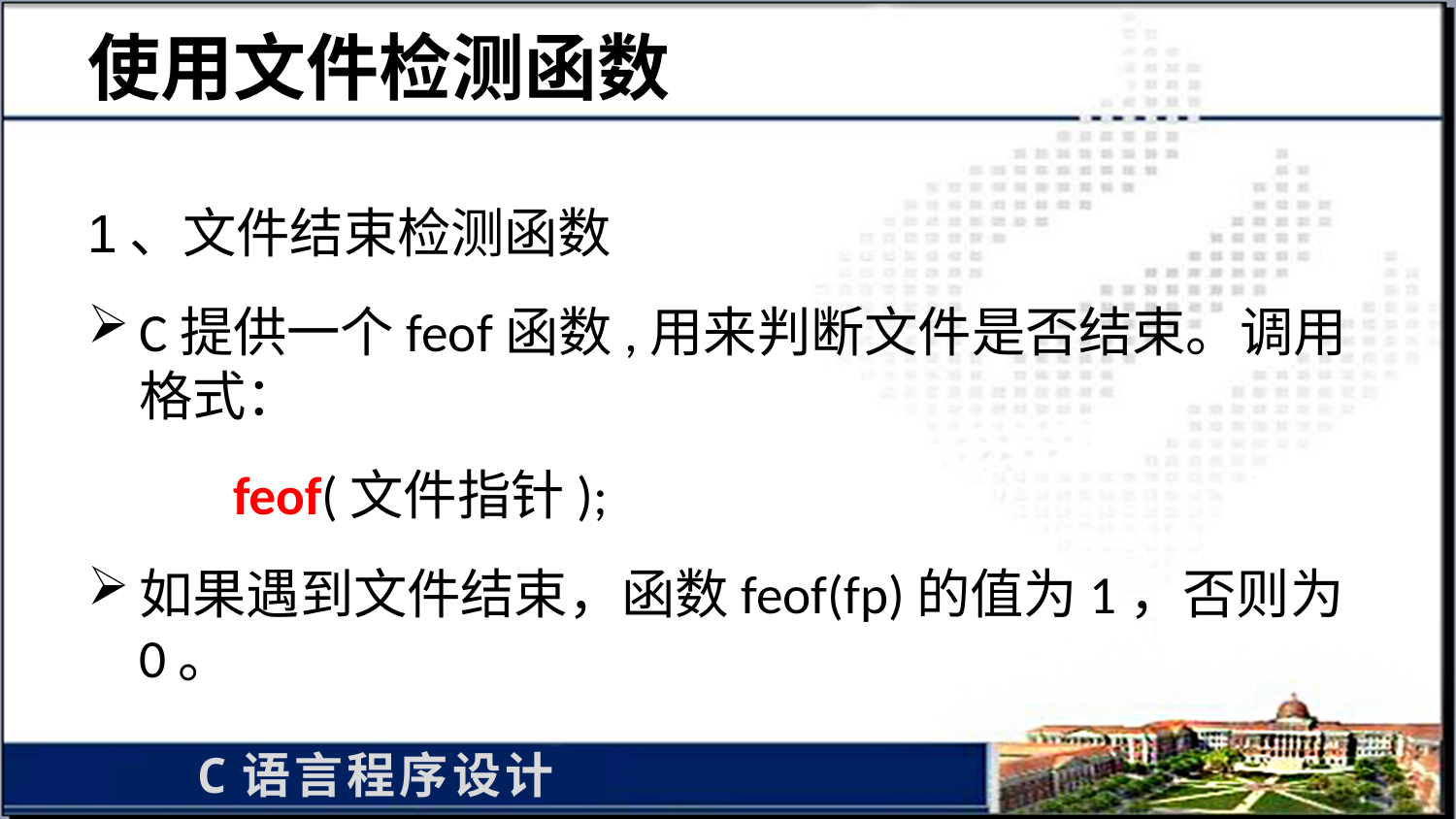

# 使用文件检测函数
1、文件结束检测函数
C提供一个feof函数,用来判断文件是否结束。调用格式：
            feof(文件指针);
如果遇到文件结束，函数feof(fp)的值为1，否则为0。